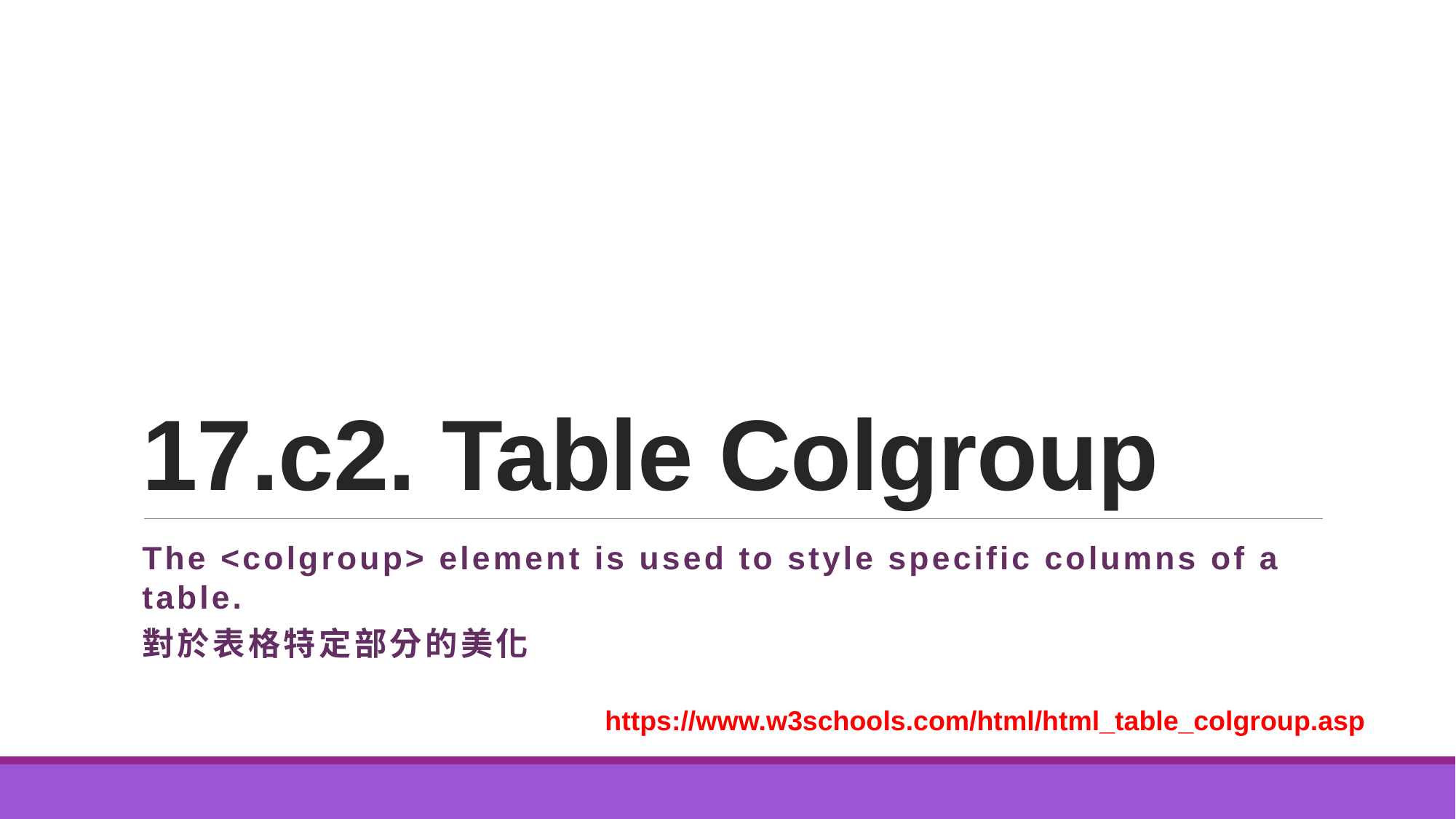

# 17.c2. Table Colgroup
The <colgroup> element is used to style specific columns of a table.
對於表格特定部分的美化
https://www.w3schools.com/html/html_table_colgroup.asp